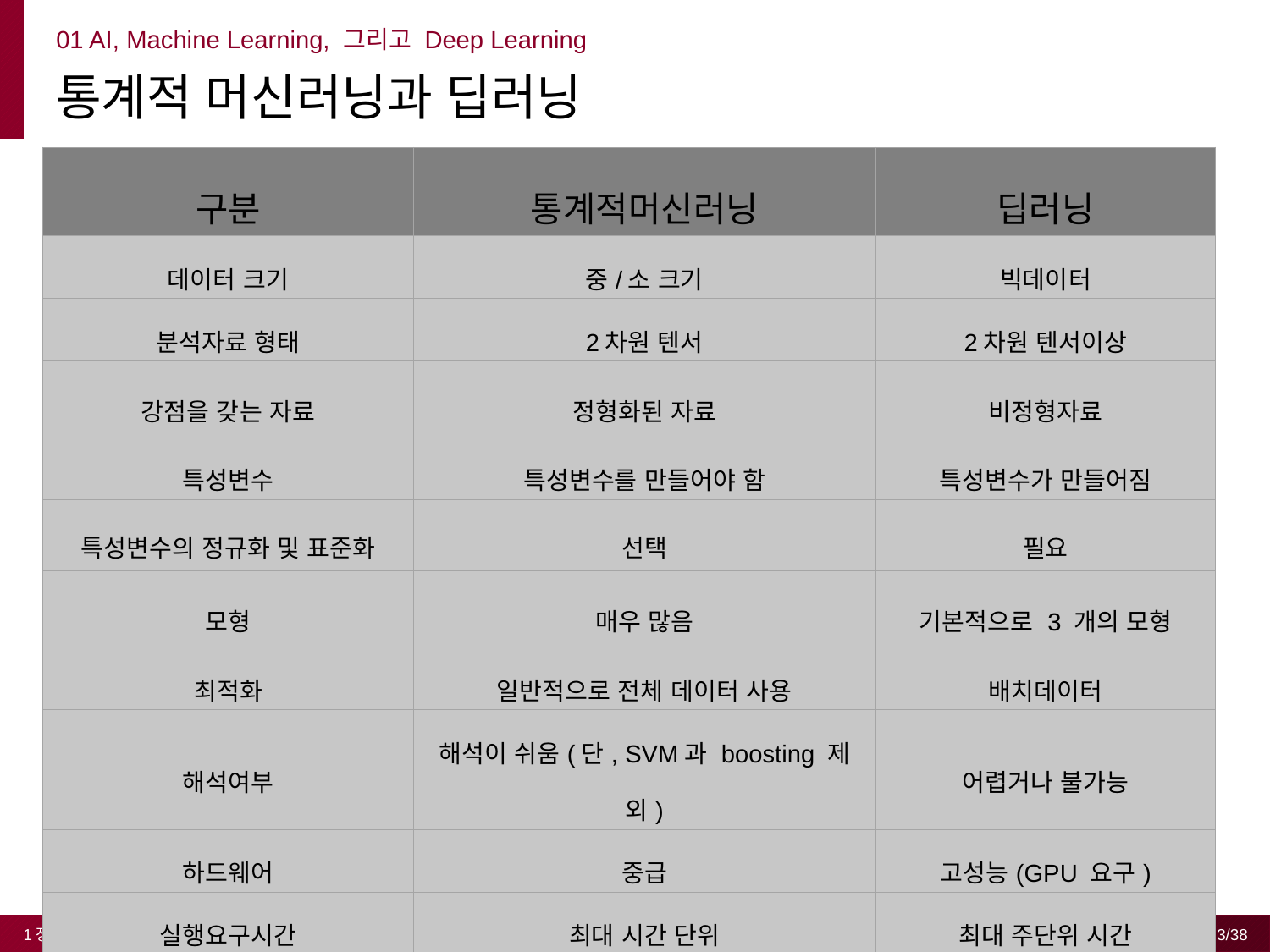

01 AI, Machine Learning, 그리고 Deep Learning
통계적 머신러닝과 딥러닝
| 구분 | 통계적머신러닝 | 딥러닝 |
| --- | --- | --- |
| 데이터 크기 | 중/소 크기 | 빅데이터 |
| 분석자료 형태 | 2차원 텐서 | 2차원 텐서이상 |
| 강점을 갖는 자료 | 정형화된 자료 | 비정형자료 |
| 특성변수 | 특성변수를 만들어야 함 | 특성변수가 만들어짐 |
| 특성변수의 정규화 및 표준화 | 선택 | 필요 |
| 모형 | 매우 많음 | 기본적으로 3 개의 모형 |
| 최적화 | 일반적으로 전체 데이터 사용 | 배치데이터 |
| 해석여부 | 해석이 쉬움(단, SVM과 boosting 제외) | 어렵거나 불가능 |
| 하드웨어 | 중급 | 고성능(GPU 요구) |
| 실행요구시간 | 최대 시간 단위 | 최대 주단위 시간 |

1장 Machine Learning이란?
3/38